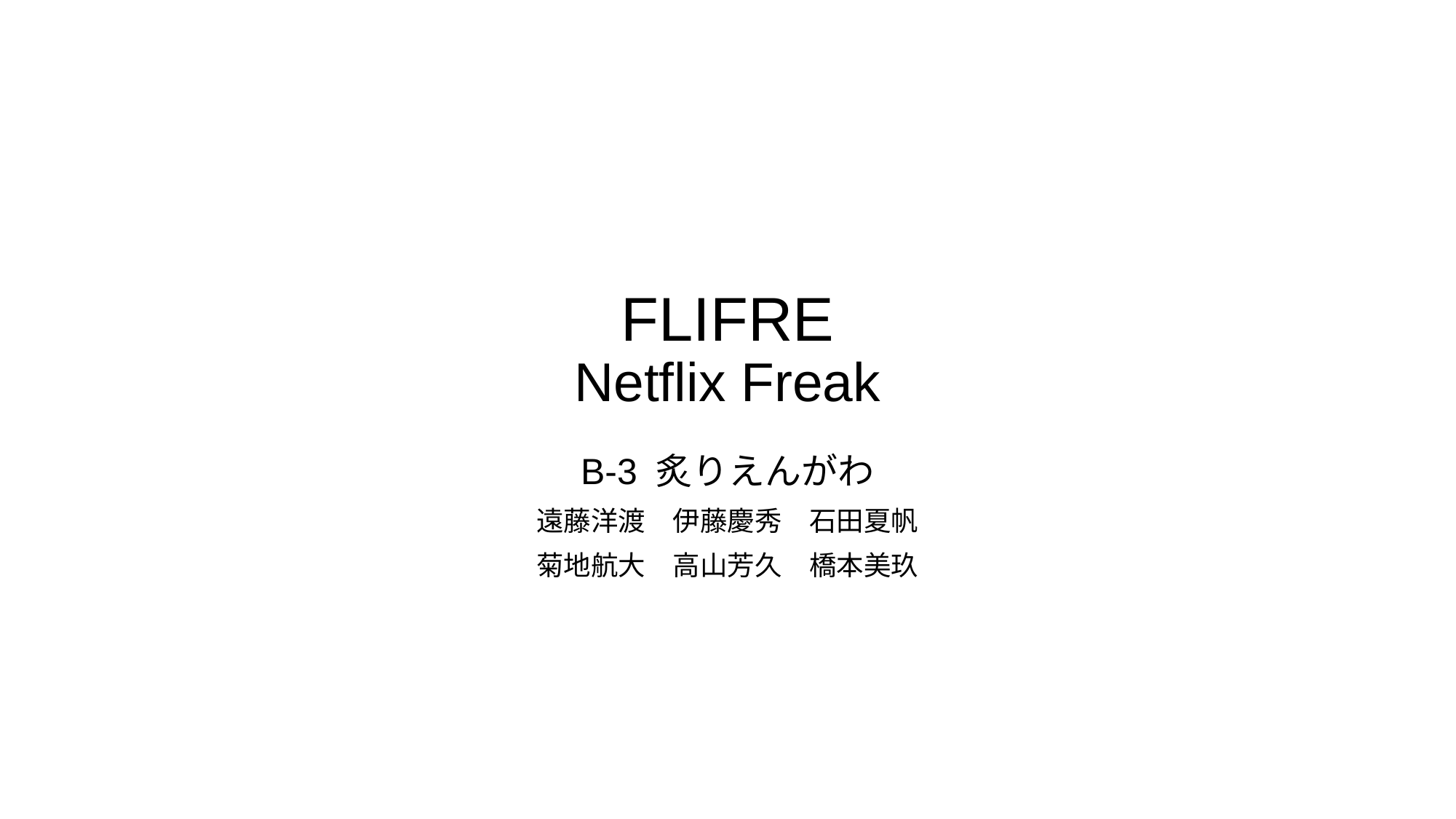

# FLIFRE Netflix Freak
B-3 炙りえんがわ
遠藤洋渡　伊藤慶秀　石田夏帆
菊地航大　高山芳久　橋本美玖